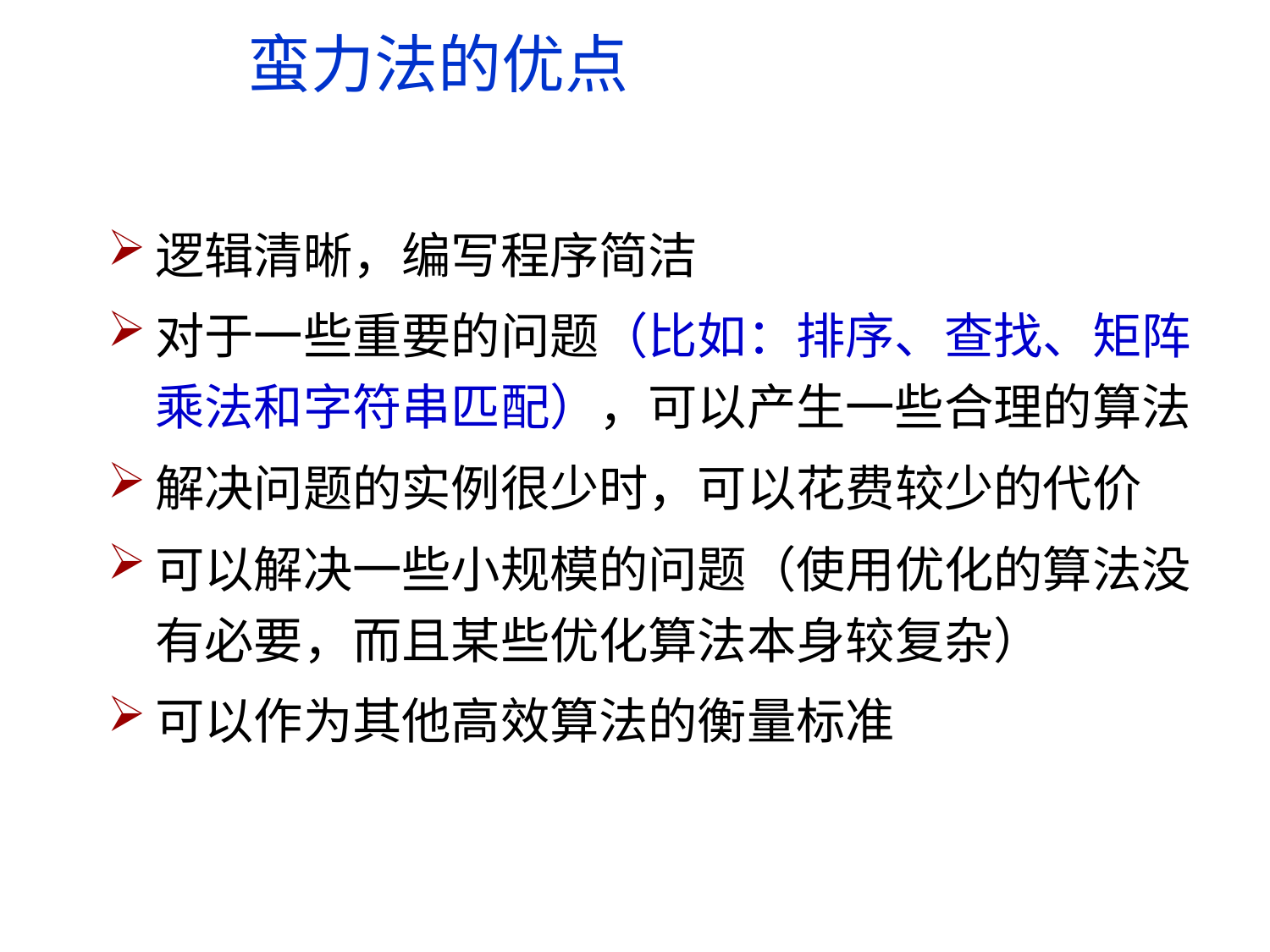

蛮力法的优点
逻辑清晰，编写程序简洁
对于一些重要的问题（比如：排序、查找、矩阵乘法和字符串匹配），可以产生一些合理的算法
解决问题的实例很少时，可以花费较少的代价
可以解决一些小规模的问题（使用优化的算法没有必要，而且某些优化算法本身较复杂）
可以作为其他高效算法的衡量标准